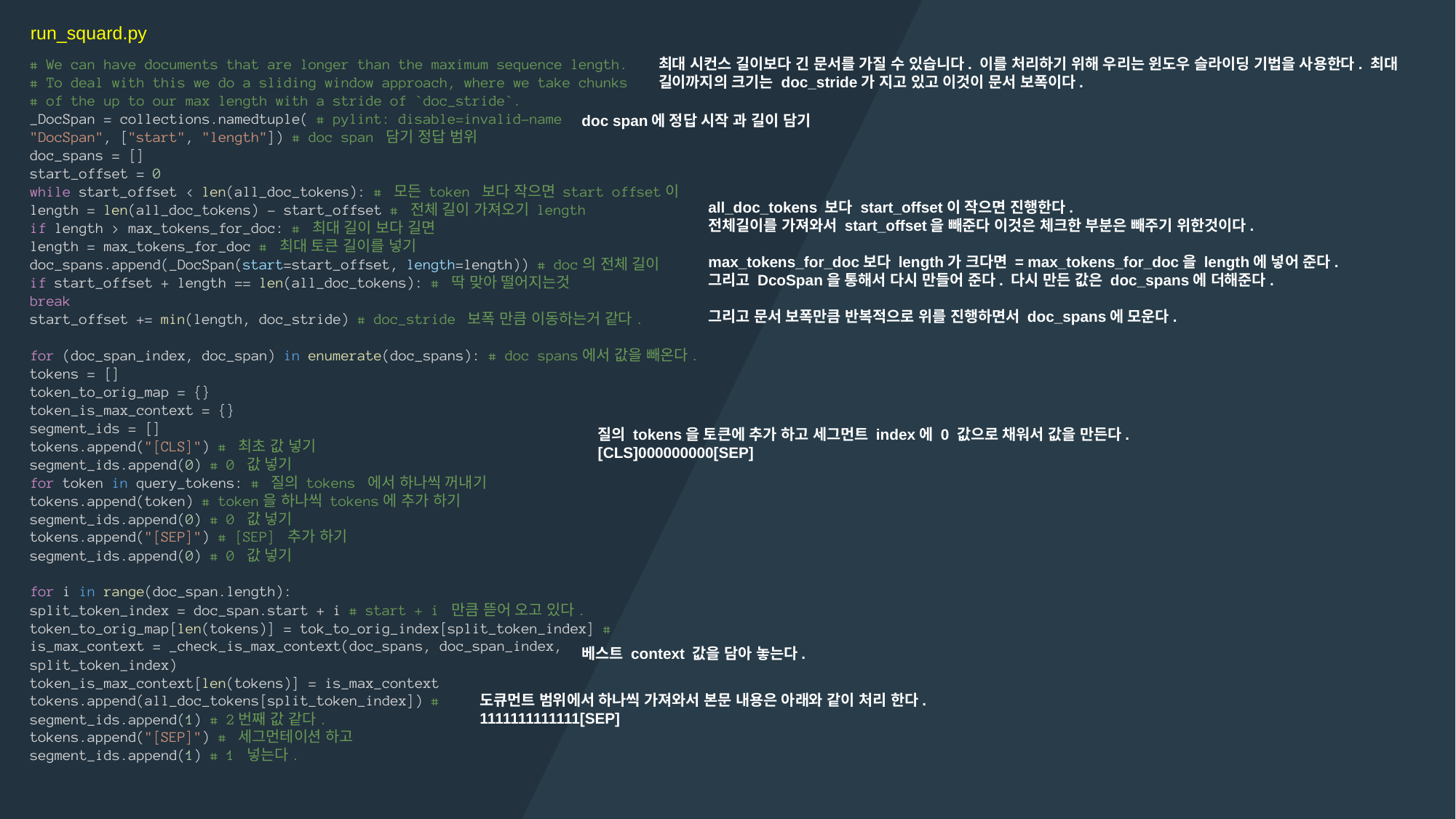

run_squard.py
# We can have documents that are longer than the maximum sequence length.
# To deal with this we do a sliding window approach, where we take chunks
# of the up to our max length with a stride of `doc_stride`.
_DocSpan = collections.namedtuple( # pylint: disable=invalid-name
"DocSpan", ["start", "length"]) # doc span 담기 정답 범위
doc_spans = []
start_offset = 0
while start_offset < len(all_doc_tokens): # 모든 token 보다 작으면 start offset이
length = len(all_doc_tokens) - start_offset # 전체 길이 가져오기 length
if length > max_tokens_for_doc: # 최대 길이 보다 길면
length = max_tokens_for_doc # 최대 토큰 길이를 넣기
doc_spans.append(_DocSpan(start=start_offset, length=length)) # doc의 전체 길이
if start_offset + length == len(all_doc_tokens): # 딱 맞아 떨어지는것
break
start_offset += min(length, doc_stride) # doc_stride 보폭 만큼 이동하는거 같다.
for (doc_span_index, doc_span) in enumerate(doc_spans): # doc spans에서 값을 빼온다.
tokens = []
token_to_orig_map = {}
token_is_max_context = {}
segment_ids = []
tokens.append("[CLS]") # 최초 값 넣기
segment_ids.append(0) # 0 값 넣기
for token in query_tokens: # 질의 tokens 에서 하나씩 꺼내기
tokens.append(token) # token을 하나씩 tokens에 추가 하기
segment_ids.append(0) # 0 값 넣기
tokens.append("[SEP]") # [SEP] 추가 하기
segment_ids.append(0) # 0 값 넣기
for i in range(doc_span.length):
split_token_index = doc_span.start + i # start + i 만큼 뜯어 오고 있다.
token_to_orig_map[len(tokens)] = tok_to_orig_index[split_token_index] #
is_max_context = _check_is_max_context(doc_spans, doc_span_index,
split_token_index)
token_is_max_context[len(tokens)] = is_max_context
tokens.append(all_doc_tokens[split_token_index]) #
segment_ids.append(1) # 2번째 값 같다.
tokens.append("[SEP]") # 세그먼테이션 하고
segment_ids.append(1) # 1 넣는다.

최대 시컨스 길이보다 긴 문서를 가질 수 있습니다. 이를 처리하기 위해 우리는 윈도우 슬라이딩 기법을 사용한다. 최대 길이까지의 크기는 doc_stride가 지고 있고 이것이 문서 보폭이다.
doc span에 정답 시작 과 길이 담기
all_doc_tokens 보다 start_offset이 작으면 진행한다.
전체길이를 가져와서 start_offset을 빼준다 이것은 체크한 부분은 빼주기 위한것이다.

max_tokens_for_doc보다 length가 크다면 = max_tokens_for_doc을 length에 넣어 준다.
그리고 DcoSpan을 통해서 다시 만들어 준다. 다시 만든 값은 doc_spans에 더해준다.

그리고 문서 보폭만큼 반복적으로 위를 진행하면서 doc_spans에 모운다.

질의 tokens을 토큰에 추가 하고 세그먼트 index에 0 값으로 채워서 값을 만든다.
[CLS]000000000[SEP]
베스트 context 값을 담아 놓는다.
도큐먼트 범위에서 하나씩 가져와서 본문 내용은 아래와 같이 처리 한다.
1111111111111[SEP]